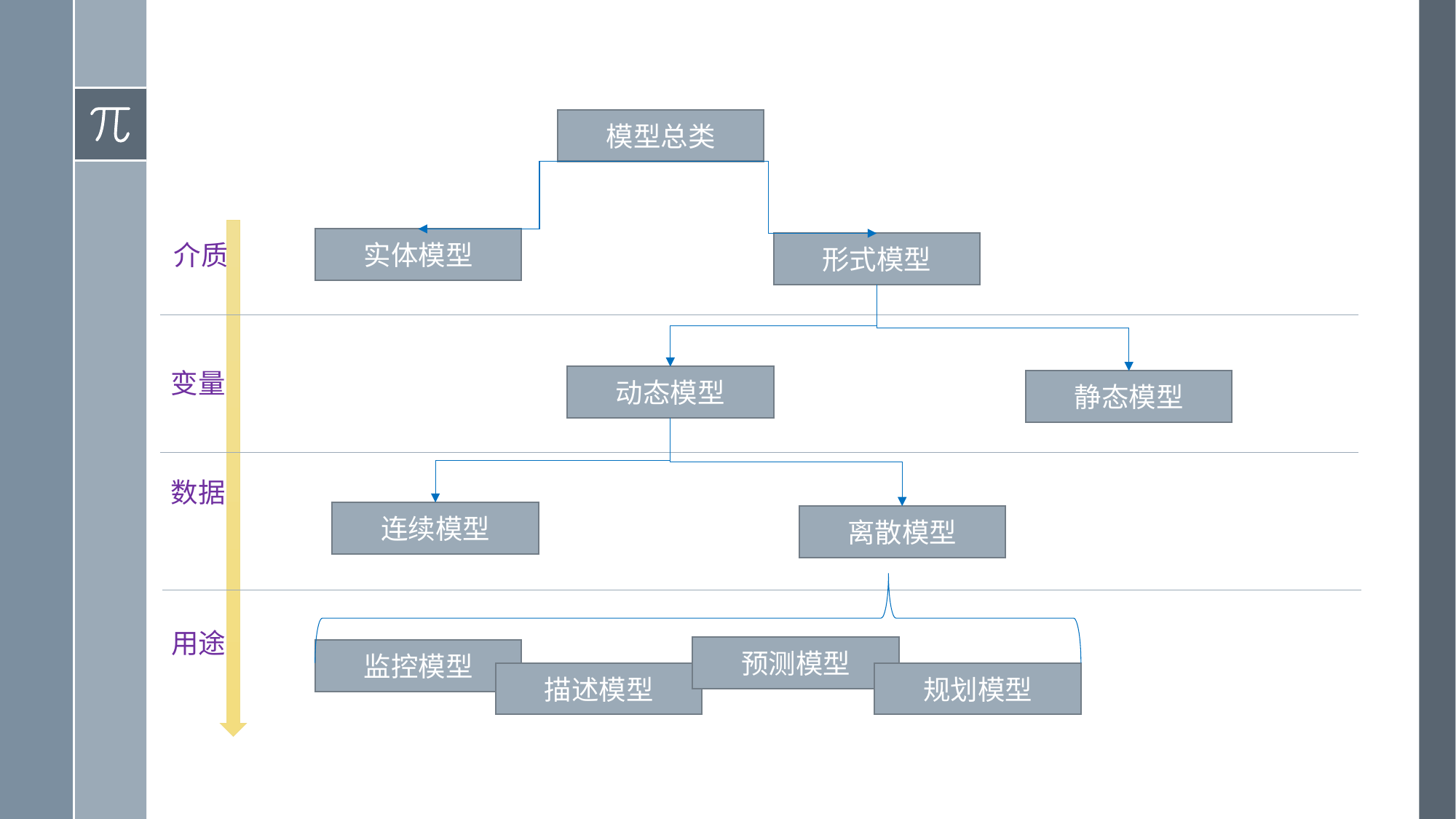

模型总类
实体模型
形式模型

介质

动态模型
静态模型
变量
连续模型
离散模型
数据
用途
预测模型
监控模型
描述模型
规划模型